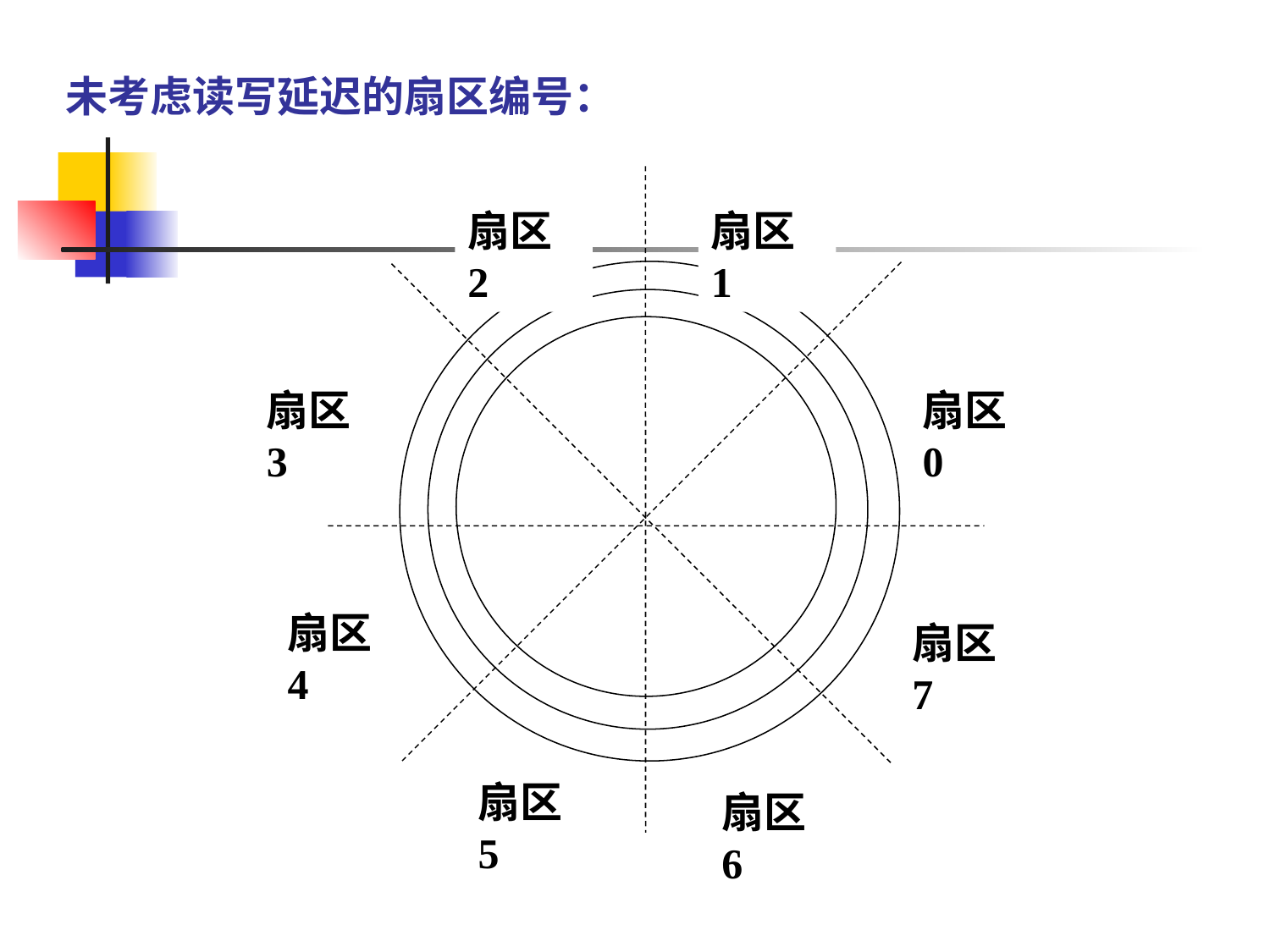

未考虑读写延迟的扇区编号：

扇区2
扇区1

扇区3
扇区0

扇区4
扇区7
扇区5
扇区6